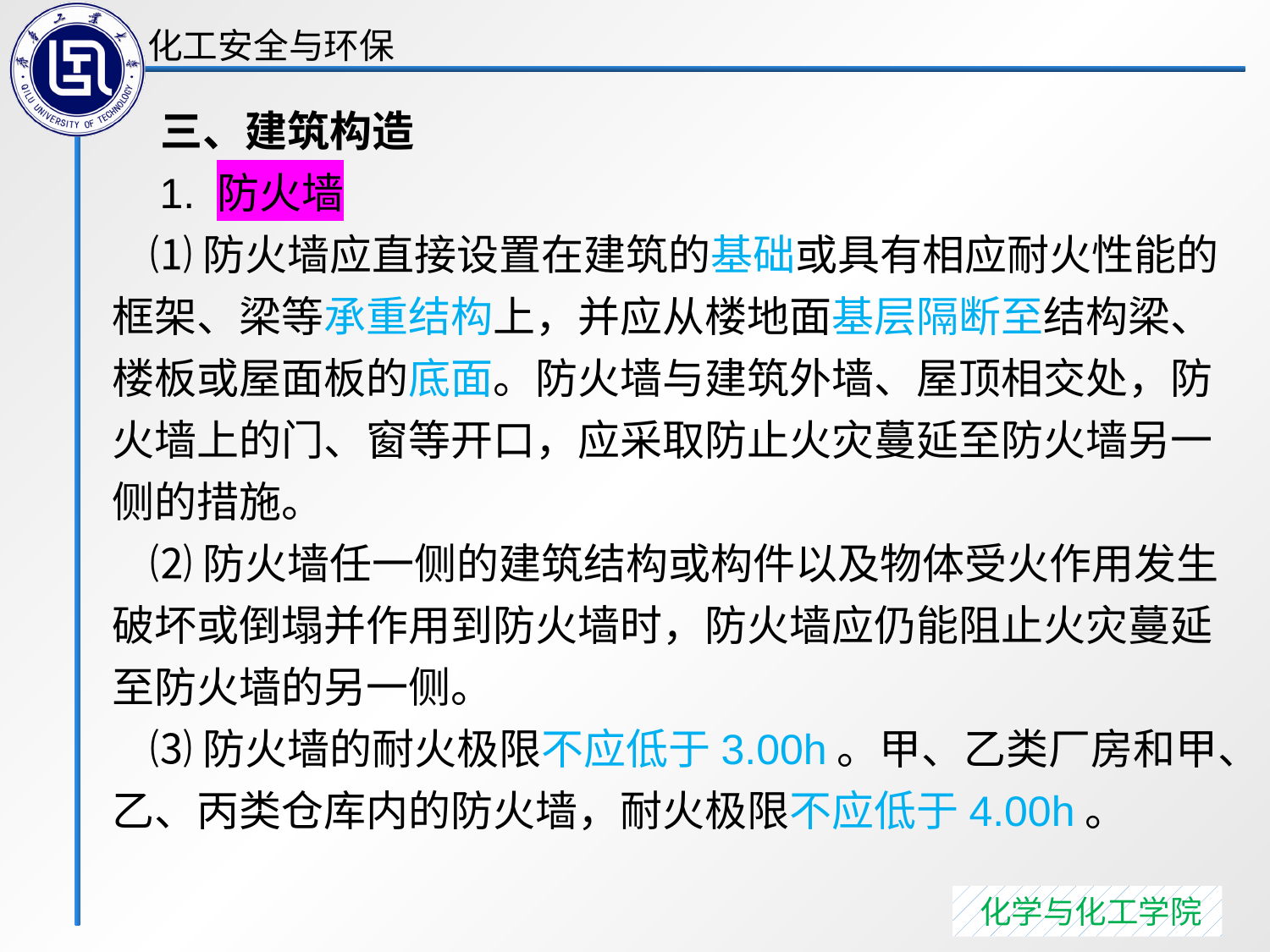

三、建筑构造
    1. 防火墙
    ⑴防火墙应直接设置在建筑的基础或具有相应耐火性能的框架、梁等承重结构上，并应从楼地面基层隔断至结构梁、楼板或屋面板的底面。防火墙与建筑外墙、屋顶相交处，防火墙上的门、窗等开口，应采取防止火灾蔓延至防火墙另一侧的措施。
    ⑵防火墙任一侧的建筑结构或构件以及物体受火作用发生
破坏或倒塌并作用到防火墙时，防火墙应仍能阻止火灾蔓延至防火墙的另一侧。
    ⑶防火墙的耐火极限不应低于3.00h。甲、乙类厂房和甲、
乙、丙类仓库内的防火墙，耐火极限不应低于4.00h。